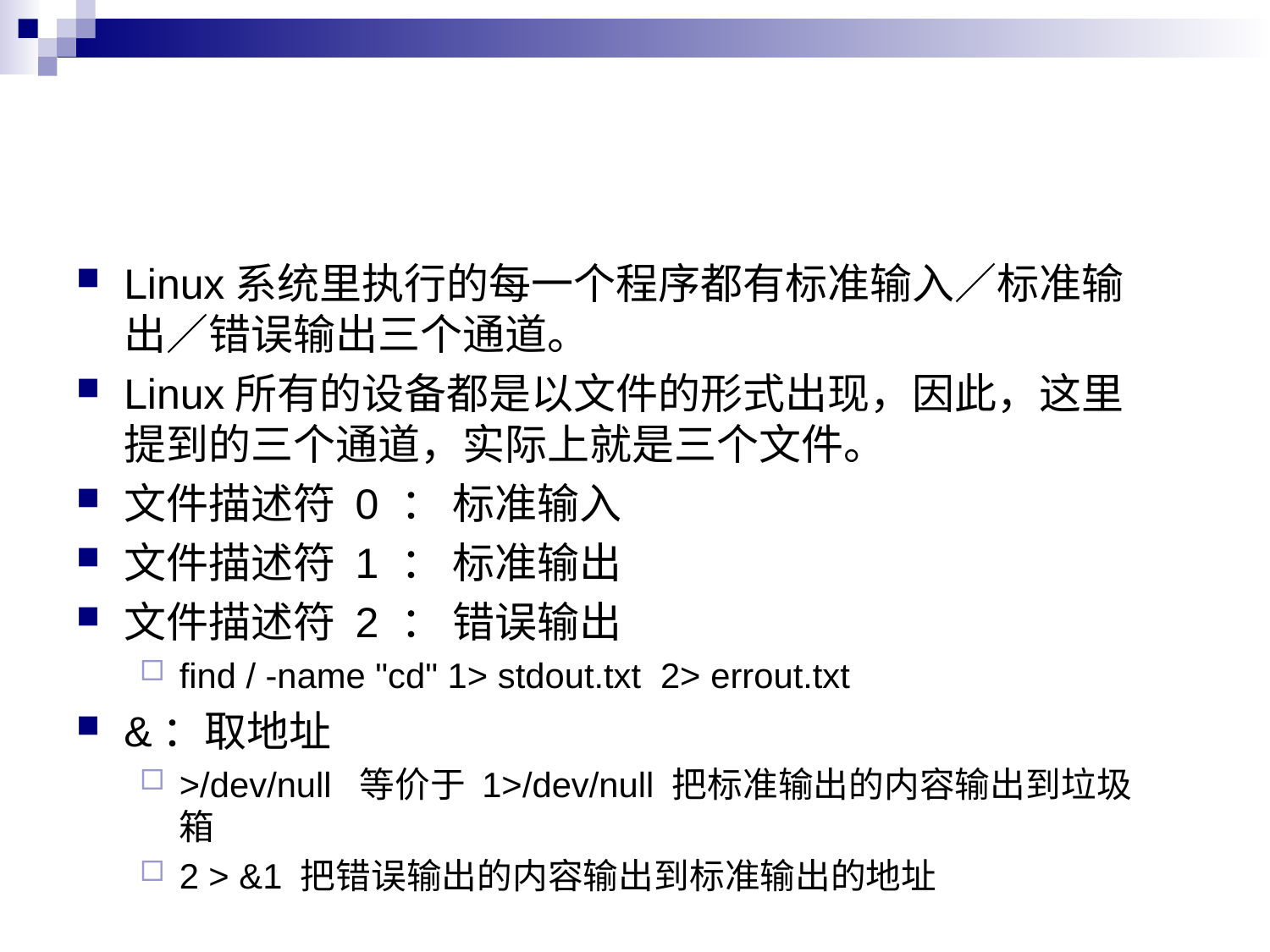

#
Linux系统里执行的每一个程序都有标准输入／标准输出／错误输出三个通道。
Linux所有的设备都是以文件的形式出现，因此，这里提到的三个通道，实际上就是三个文件。
文件描述符 0 ： 标准输入
文件描述符 1 ： 标准输出
文件描述符 2 ： 错误输出
find / -name "cd" 1> stdout.txt  2> errout.txt
&：取地址
>/dev/null  等价于 1>/dev/null 把标准输出的内容输出到垃圾箱
2 > &1 把错误输出的内容输出到标准输出的地址